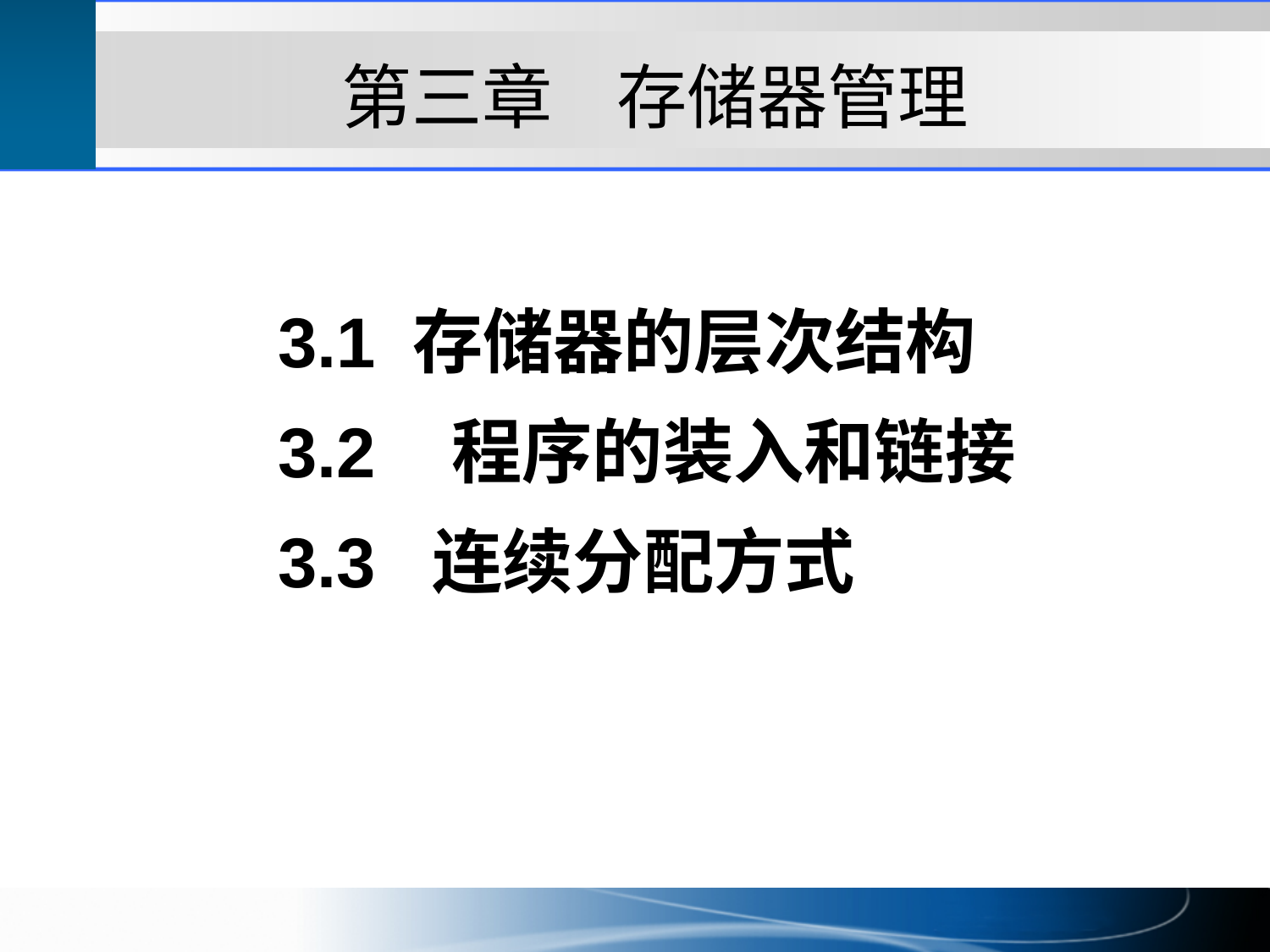

第三章    存储器管理
3.1 存储器的层次结构
3.2   程序的装入和链接
3.3  连续分配方式